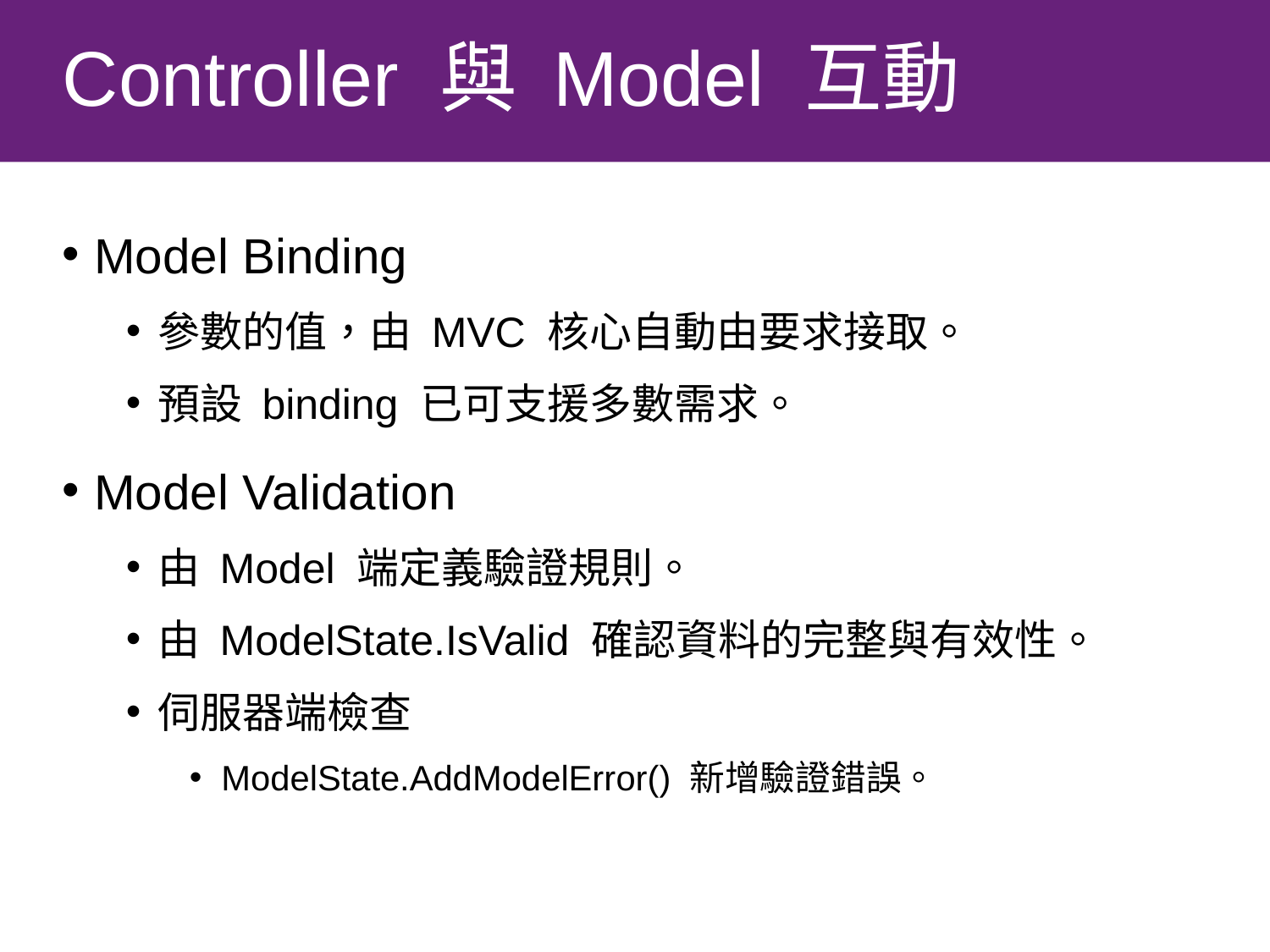

# Controller 與 Model 互動
Model Binding
參數的值，由 MVC 核心自動由要求接取。
預設 binding 已可支援多數需求。
Model Validation
由 Model 端定義驗證規則。
由 ModelState.IsValid 確認資料的完整與有效性。
伺服器端檢查
ModelState.AddModelError() 新增驗證錯誤。